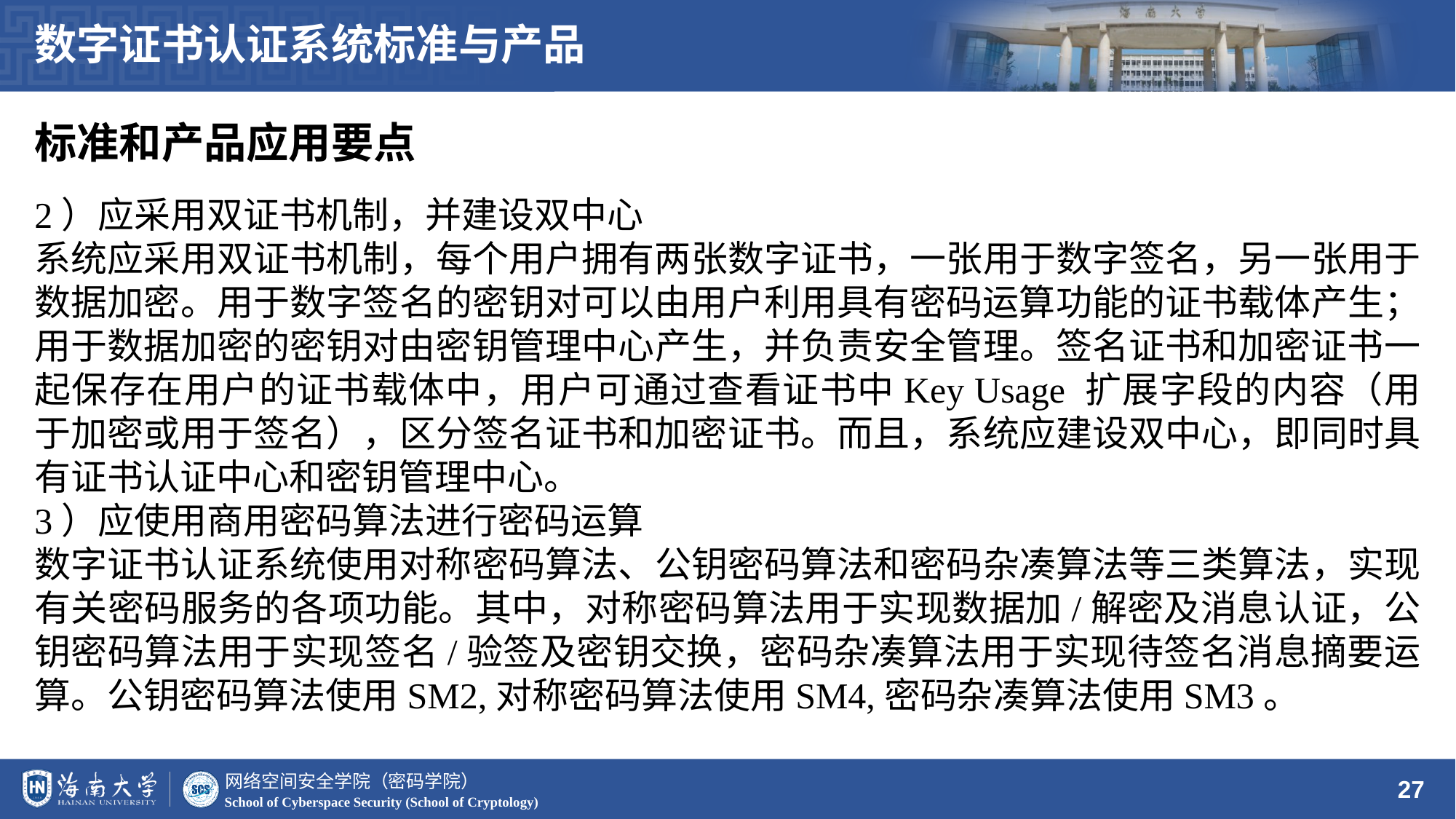

数字证书认证系统标准与产品
标准和产品应用要点
2）应采用双证书机制，并建设双中心
系统应采用双证书机制，每个用户拥有两张数字证书，一张用于数字签名，另一张用于数据加密。用于数字签名的密钥对可以由用户利用具有密码运算功能的证书载体产生；用于数据加密的密钥对由密钥管理中心产生，并负责安全管理。签名证书和加密证书一起保存在用户的证书载体中，用户可通过查看证书中Key Usage 扩展字段的内容（用于加密或用于签名），区分签名证书和加密证书。而且，系统应建设双中心，即同时具有证书认证中心和密钥管理中心。
3）应使用商用密码算法进行密码运算
数字证书认证系统使用对称密码算法、公钥密码算法和密码杂凑算法等三类算法，实现有关密码服务的各项功能。其中，对称密码算法用于实现数据加/解密及消息认证，公钥密码算法用于实现签名/验签及密钥交换，密码杂凑算法用于实现待签名消息摘要运算。公钥密码算法使用SM2,对称密码算法使用SM4,密码杂凑算法使用SM3。
27